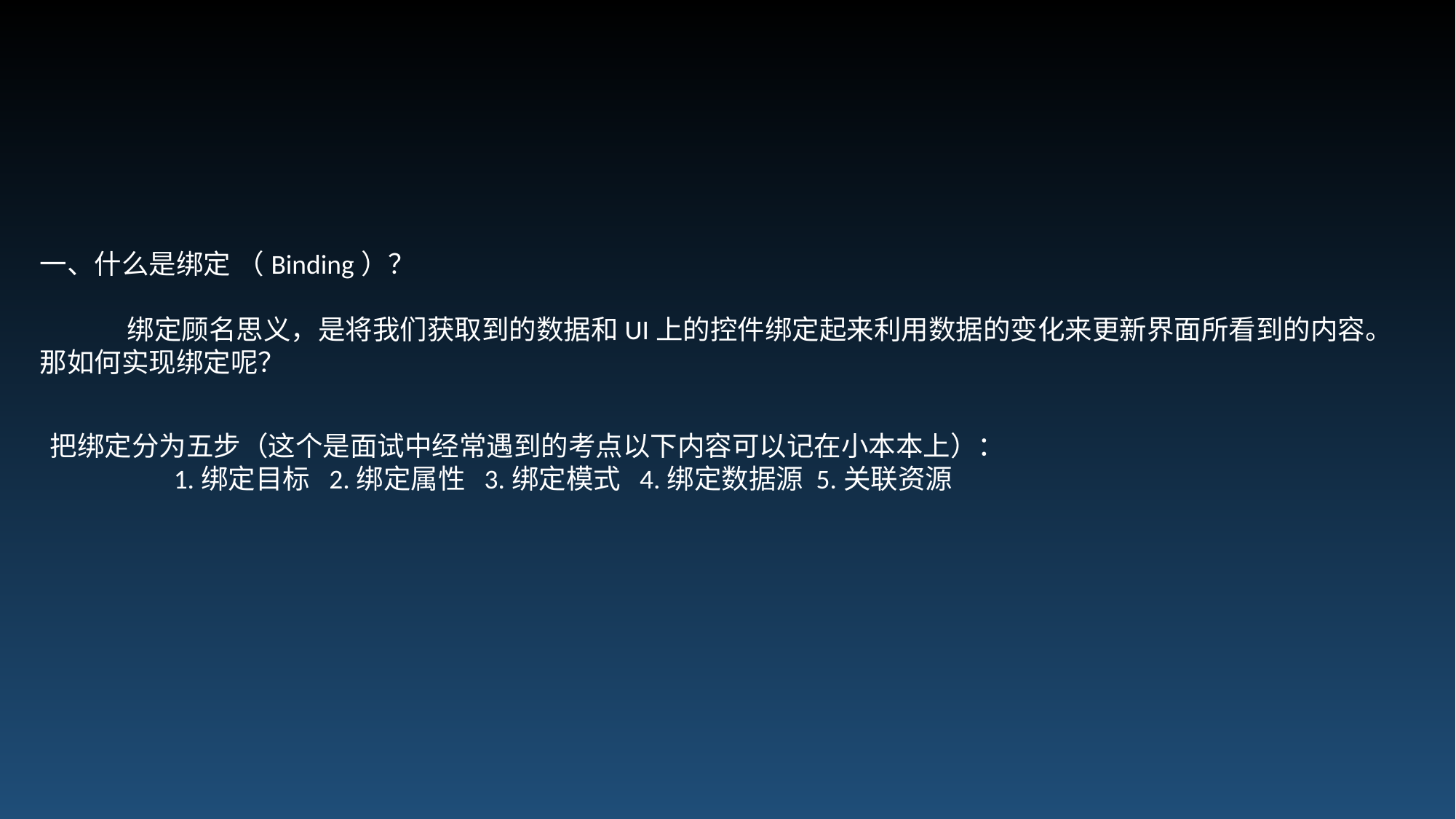

一、什么是绑定 （Binding）？

             绑定顾名思义，是将我们获取到的数据和UI上的控件绑定起来利用数据的变化来更新界面所看到的内容。
那如何实现绑定呢？
把绑定分为五步（这个是面试中经常遇到的考点以下内容可以记在小本本上）：
                    1.绑定目标  2.绑定属性  3.绑定模式  4.绑定数据源 5.关联资源